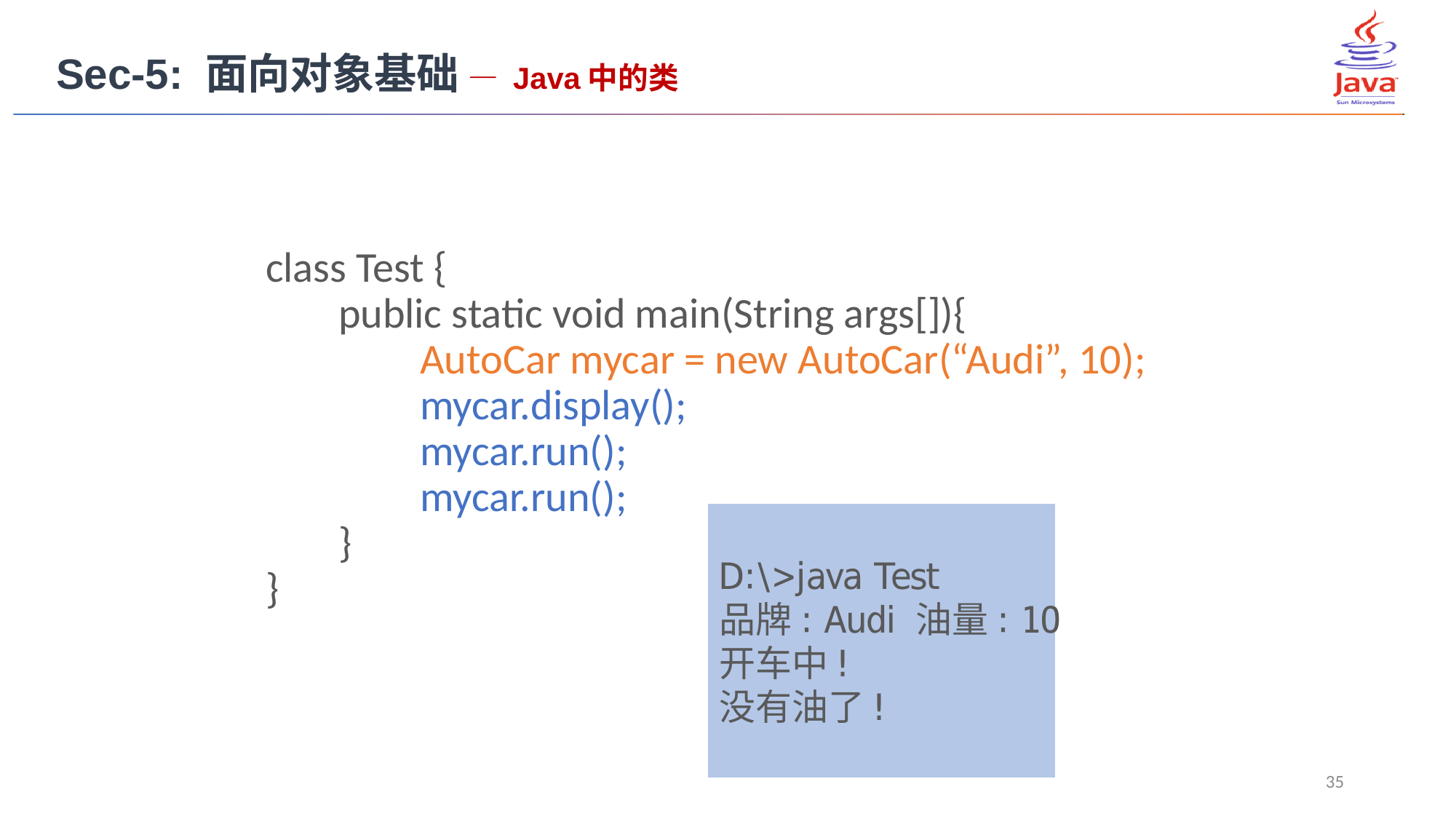

Sec-5: 面向对象基础 — Java中的类
class Test {
	public static void main(String args[]){
                AutoCar mycar = new AutoCar(“Audi”, 10);
                mycar.display();
                mycar.run();
                mycar.run();
	}
}
D:\>java Test
品牌: Audi 油量: 10
开车中!
没有油了!
35